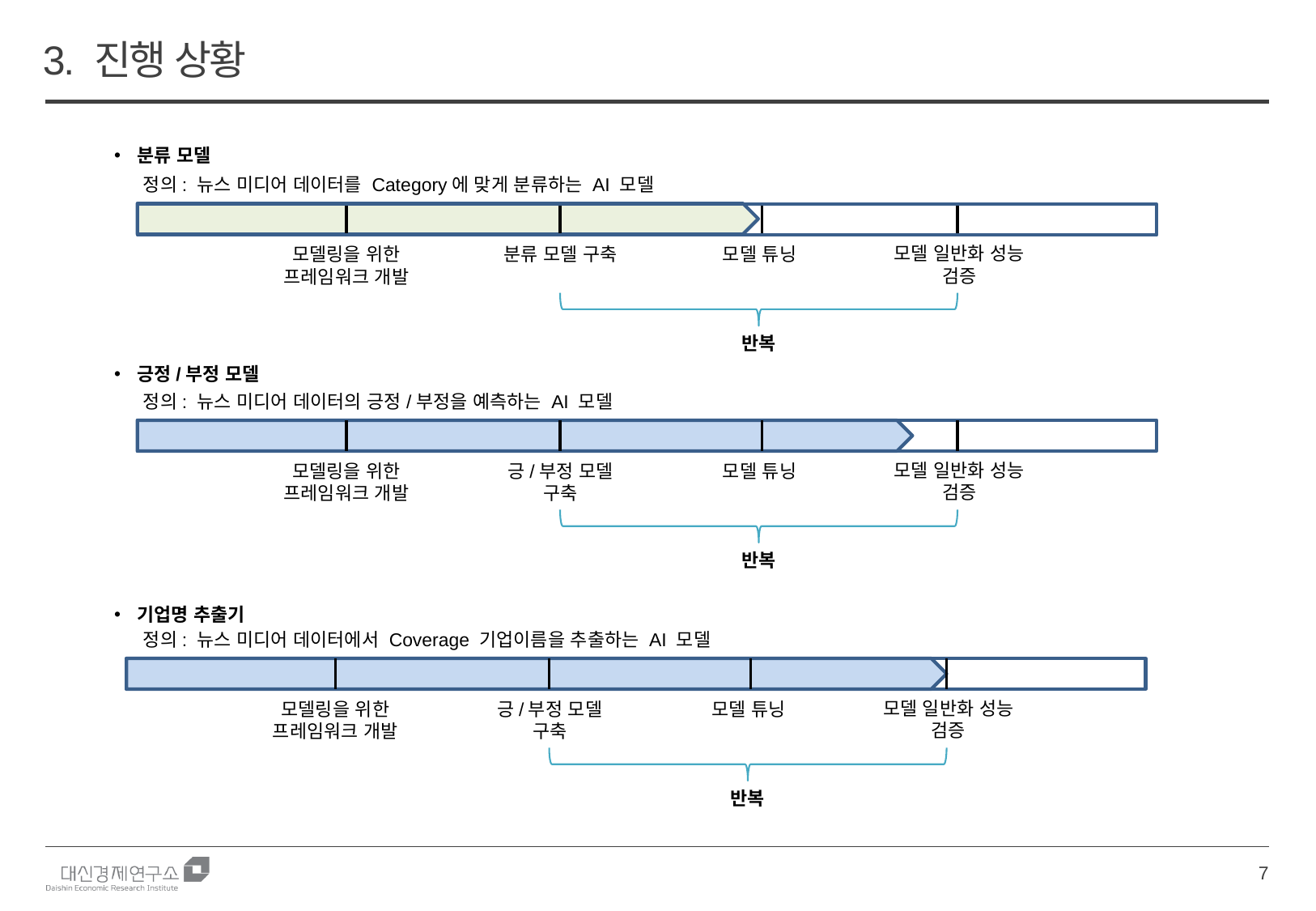

3. 진행 상황

분류 모델
정의: 뉴스 미디어 데이터를 Category에 맞게 분류하는 AI 모델

모델 일반화 성능 검증
모델링을 위한 프레임워크 개발
분류 모델 구축
모델 튜닝
반복

긍정/부정 모델
정의: 뉴스 미디어 데이터의 긍정/부정을 예측하는 AI 모델

모델 일반화 성능 검증
모델링을 위한 프레임워크 개발
긍/부정 모델 구축
모델 튜닝
반복

기업명 추출기
정의: 뉴스 미디어 데이터에서 Coverage 기업이름을 추출하는 AI 모델

모델 일반화 성능 검증
모델링을 위한 프레임워크 개발
긍/부정 모델 구축
모델 튜닝
반복

7